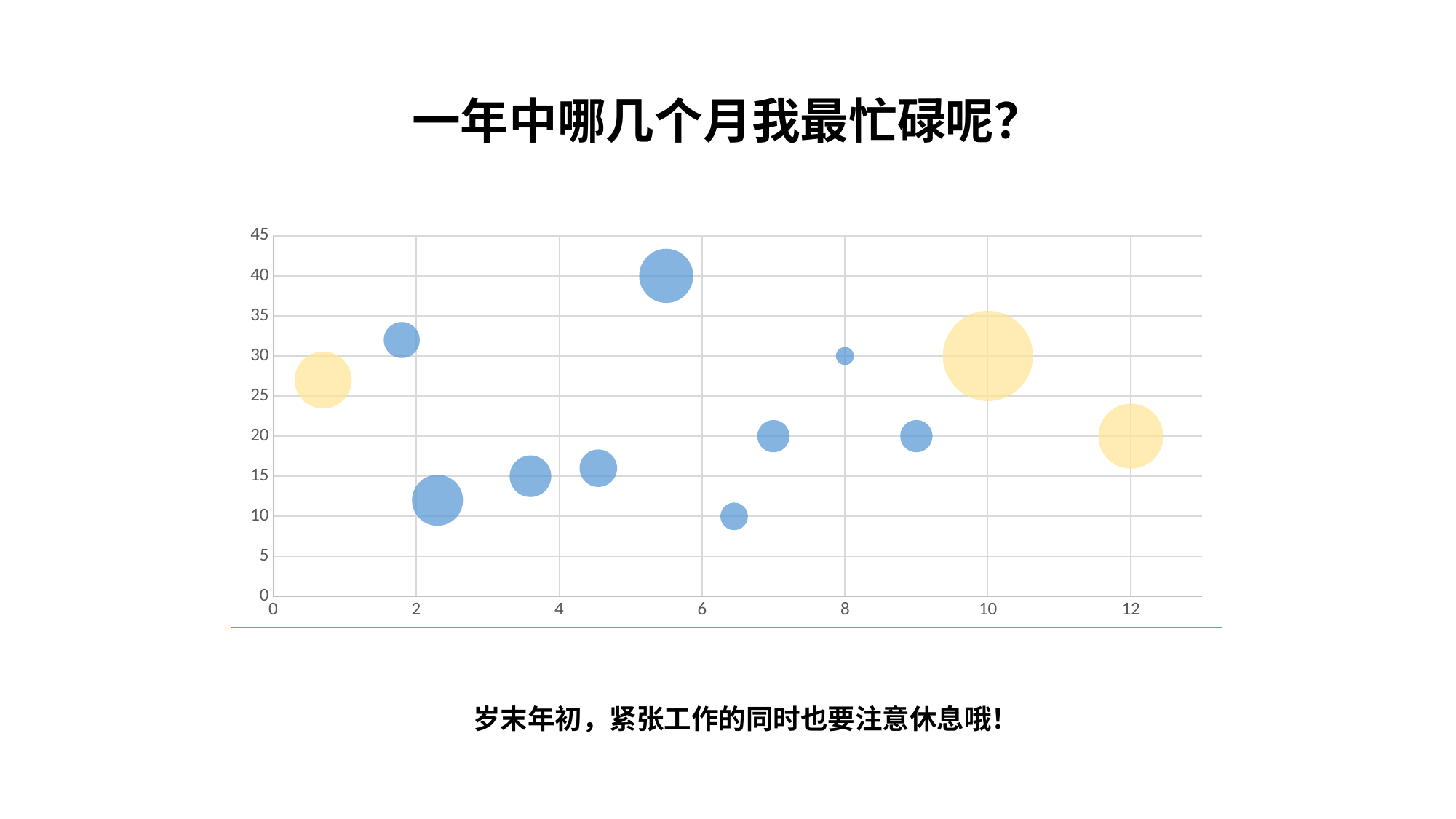

# 一年中哪几个月我最忙碌呢？

### Chart

| Category | Y 值 |
|---|---|
岁末年初，紧张工作的同时也要注意休息哦！